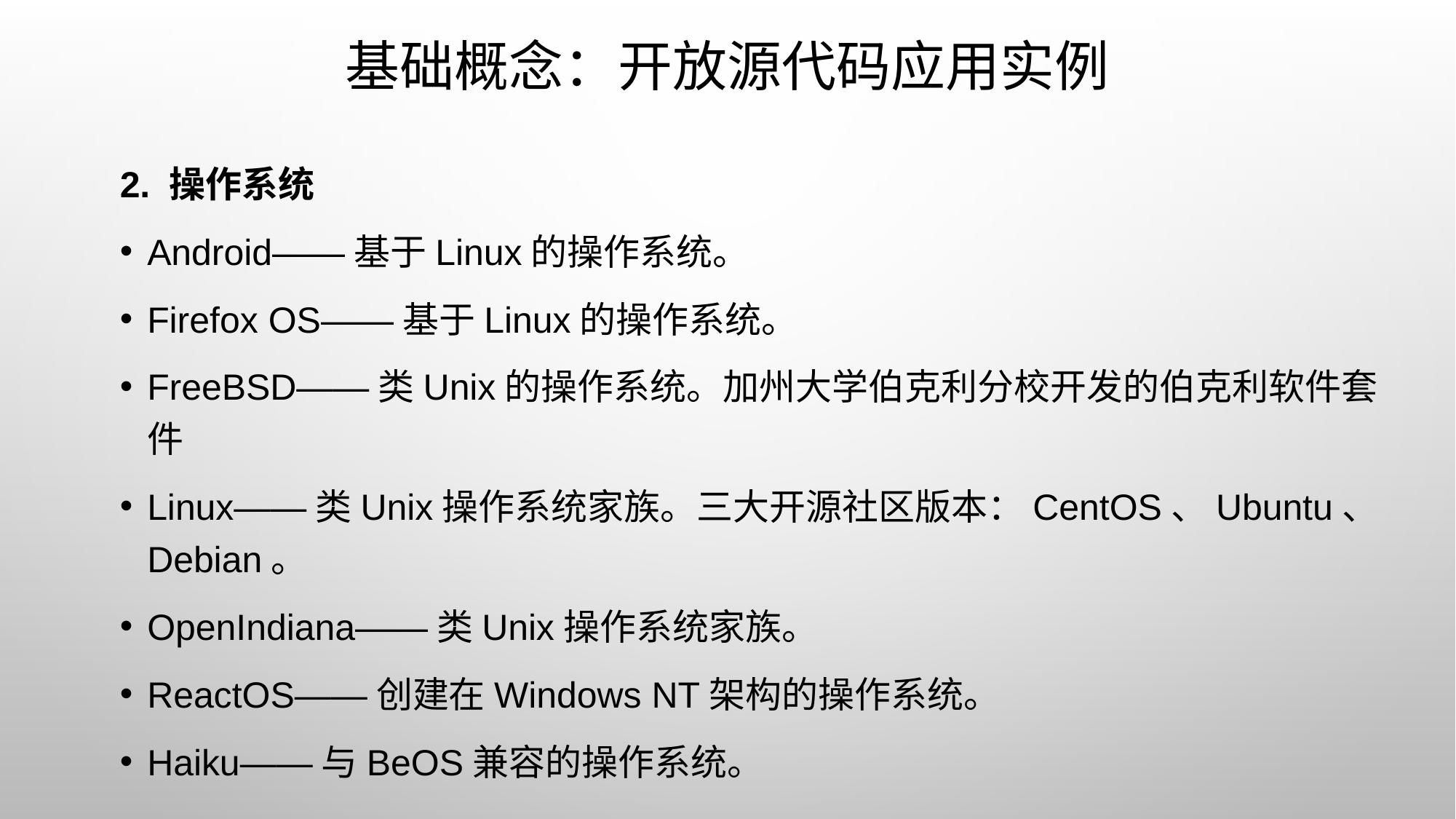

# 基础概念：开放源代码应用实例
2. 操作系统
Android——基于Linux的操作系统。
Firefox OS——基于Linux的操作系统。
FreeBSD——类Unix的操作系统。加州大学伯克利分校开发的伯克利软件套件
Linux——类Unix操作系统家族。三大开源社区版本：CentOS、Ubuntu、Debian。
OpenIndiana——类Unix操作系统家族。
ReactOS——创建在Windows NT架构的操作系统。
Haiku——与BeOS兼容的操作系统。